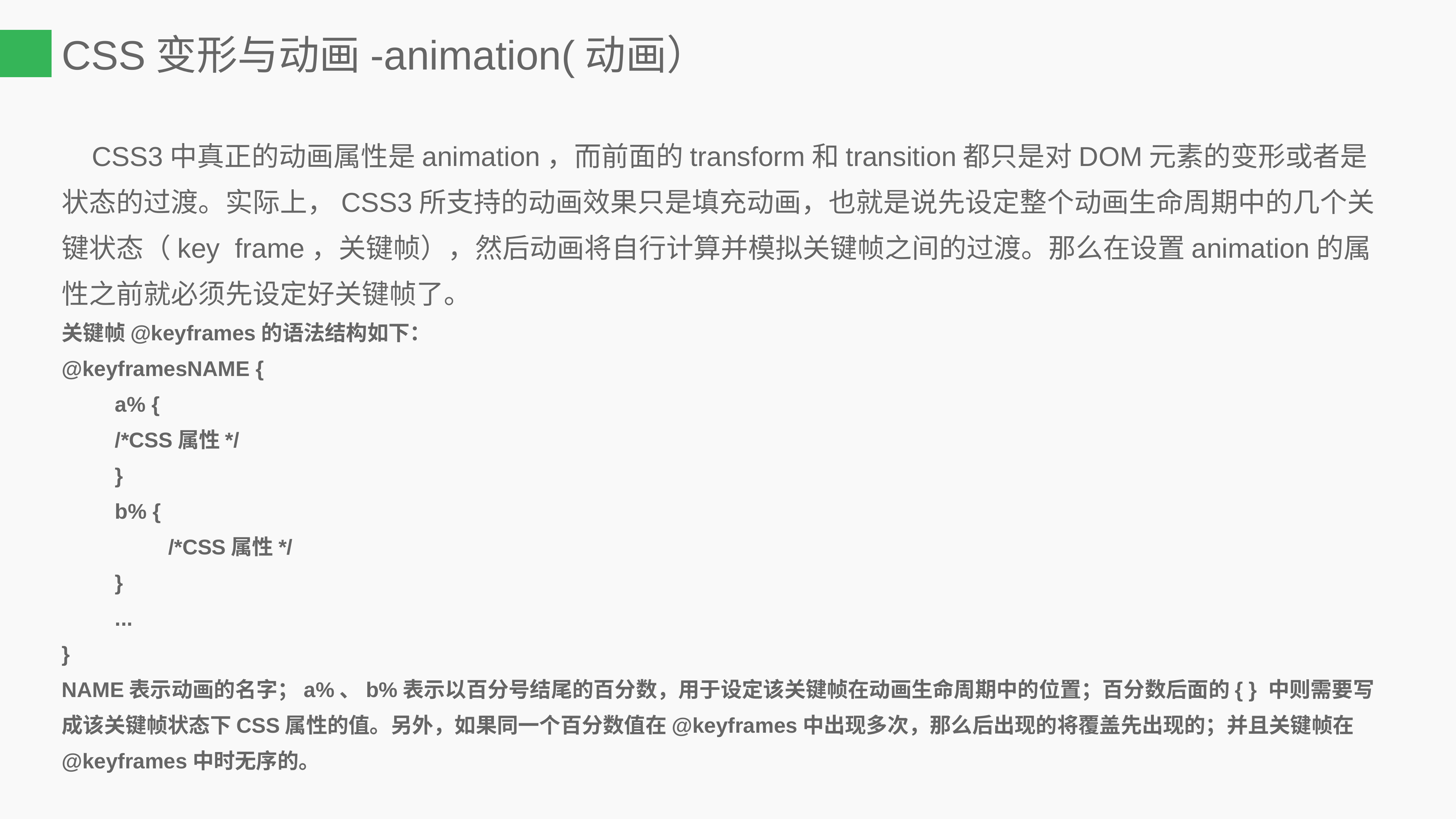

# CSS变形与动画-animation(动画）
    CSS3中真正的动画属性是animation，而前面的transform和transition都只是对DOM元素的变形或者是状态的过渡。实际上，CSS3所支持的动画效果只是填充动画，也就是说先设定整个动画生命周期中的几个关键状态（key  frame，关键帧），然后动画将自行计算并模拟关键帧之间的过渡。那么在设置animation的属性之前就必须先设定好关键帧了。
关键帧@keyframes的语法结构如下：
@keyframesNAME {
         a% {
         /*CSS属性*/
         }
         b% {
                  /*CSS属性*/
         }
         ...
}
NAME表示动画的名字；a%、b%表示以百分号结尾的百分数，用于设定该关键帧在动画生命周期中的位置；百分数后面的{ } 中则需要写成该关键帧状态下CSS属性的值。另外，如果同一个百分数值在@keyframes中出现多次，那么后出现的将覆盖先出现的；并且关键帧在@keyframes中时无序的。